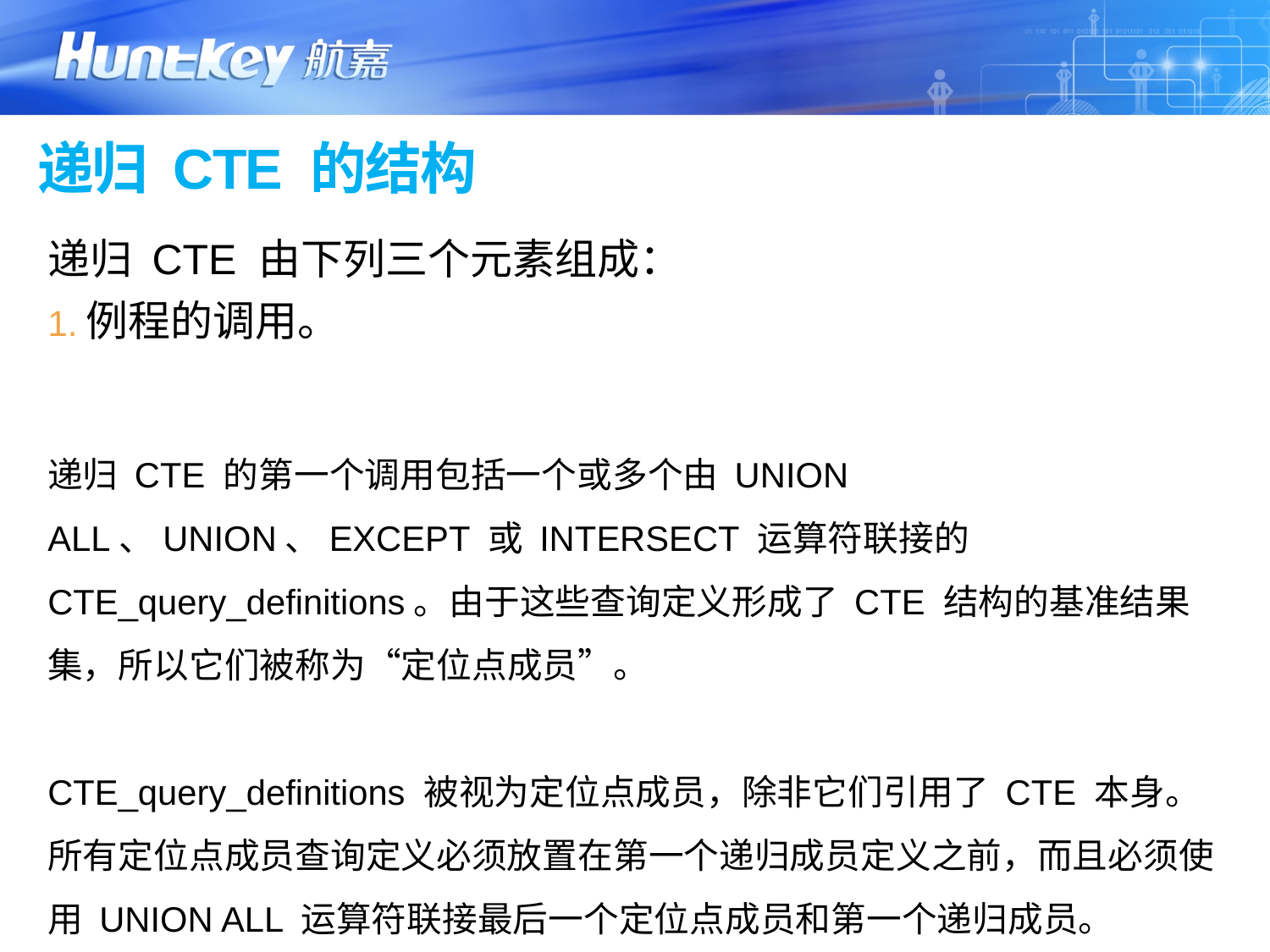

# 递归 CTE 的结构
递归 CTE 由下列三个元素组成：
例程的调用。
递归 CTE 的第一个调用包括一个或多个由 UNION ALL、UNION、EXCEPT 或 INTERSECT 运算符联接的 CTE_query_definitions。由于这些查询定义形成了 CTE 结构的基准结果集，所以它们被称为“定位点成员”。
CTE_query_definitions 被视为定位点成员，除非它们引用了 CTE 本身。所有定位点成员查询定义必须放置在第一个递归成员定义之前，而且必须使用 UNION ALL 运算符联接最后一个定位点成员和第一个递归成员。